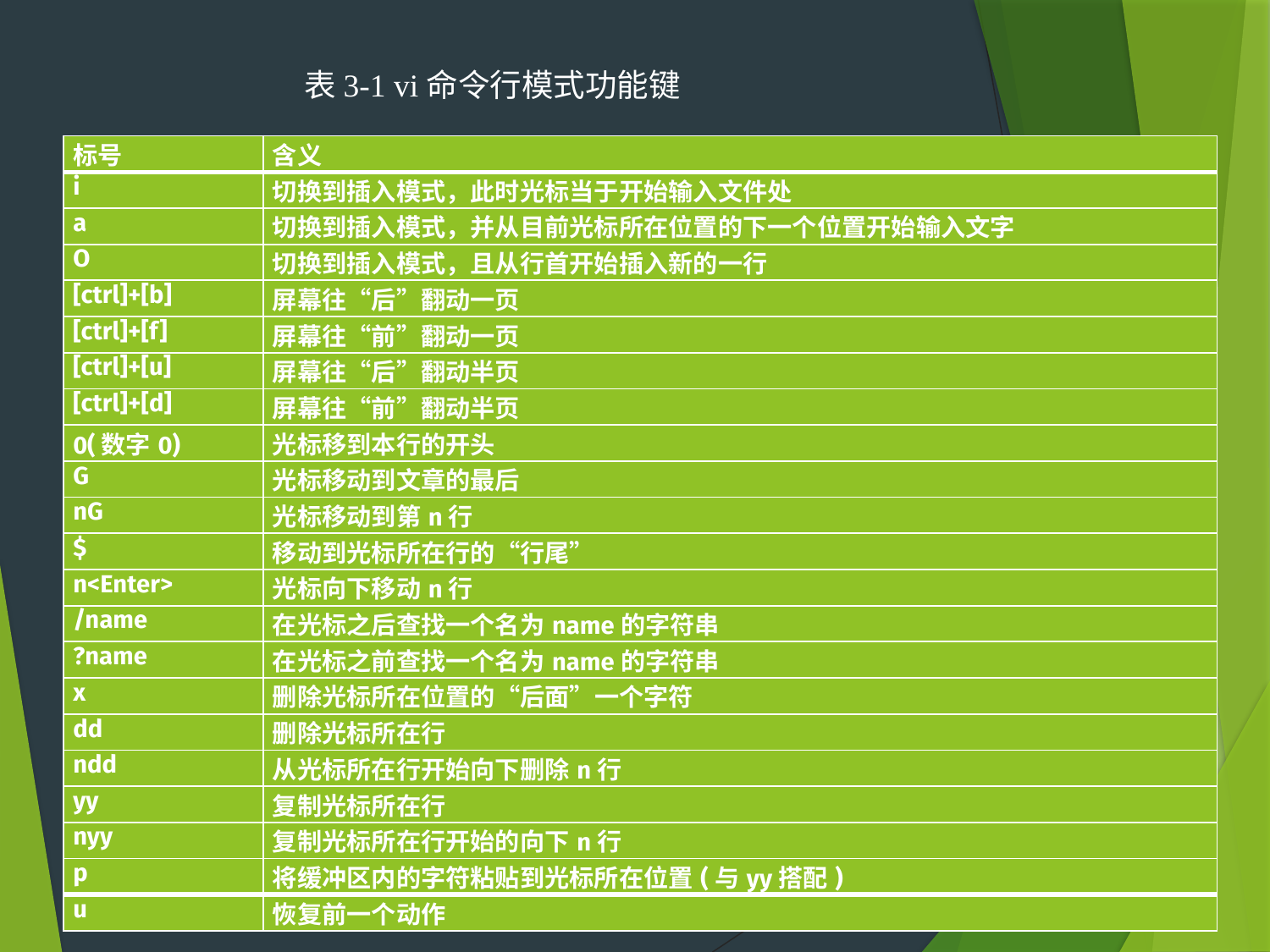

表3-1 vi命令行模式功能键
#
| 标号 | 含义 |
| --- | --- |
| i | 切换到插入模式，此时光标当于开始输入文件处 |
| a | 切换到插入模式，并从目前光标所在位置的下一个位置开始输入文字 |
| O | 切换到插入模式，且从行首开始插入新的一行 |
| [ctrl]+[b] | 屏幕往“后”翻动一页 |
| [ctrl]+[f] | 屏幕往“前”翻动一页 |
| [ctrl]+[u] | 屏幕往“后”翻动半页 |
| [ctrl]+[d] | 屏幕往“前”翻动半页 |
| 0(数字0) | 光标移到本行的开头 |
| G | 光标移动到文章的最后 |
| nG | 光标移动到第n行 |
| $ | 移动到光标所在行的“行尾” |
| n<Enter> | 光标向下移动n行 |
| /name | 在光标之后查找一个名为name的字符串 |
| ?name | 在光标之前查找一个名为name的字符串 |
| x | 删除光标所在位置的“后面”一个字符 |
| dd | 删除光标所在行 |
| ndd | 从光标所在行开始向下删除n行 |
| yy | 复制光标所在行 |
| nyy | 复制光标所在行开始的向下n行 |
| p | 将缓冲区内的字符粘贴到光标所在位置(与yy搭配) |
| u | 恢复前一个动作 |